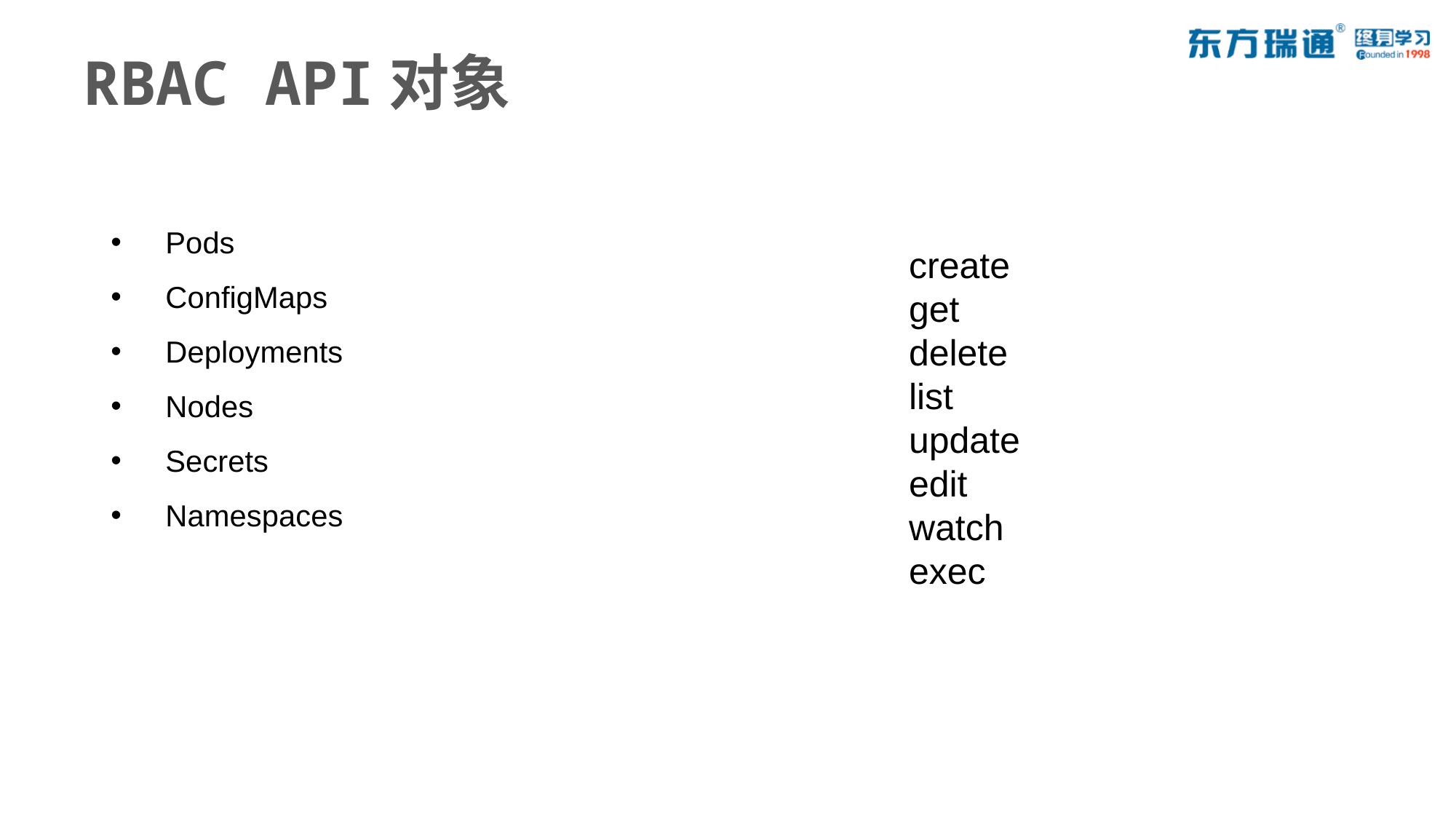

# RBAC API对象
Pods
ConfigMaps
Deployments
Nodes
Secrets
Namespaces
create
get
delete
list
update
edit
watch
exec